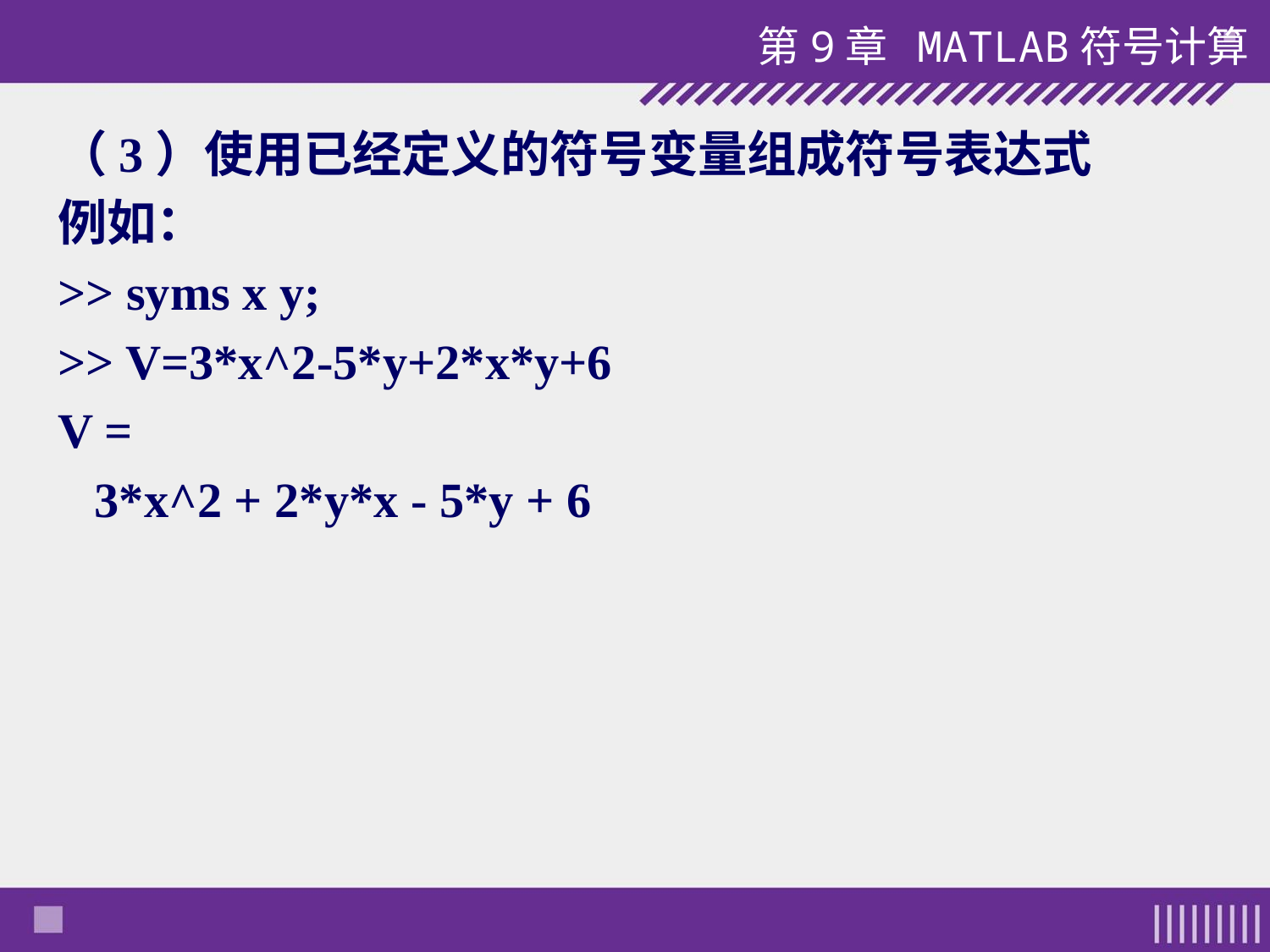

第9章  MATLAB符号计算
（3）使用已经定义的符号变量组成符号表达式
例如：
>> syms x y;
>> V=3*x^2-5*y+2*x*y+6
V =
   3*x^2 + 2*y*x - 5*y + 6